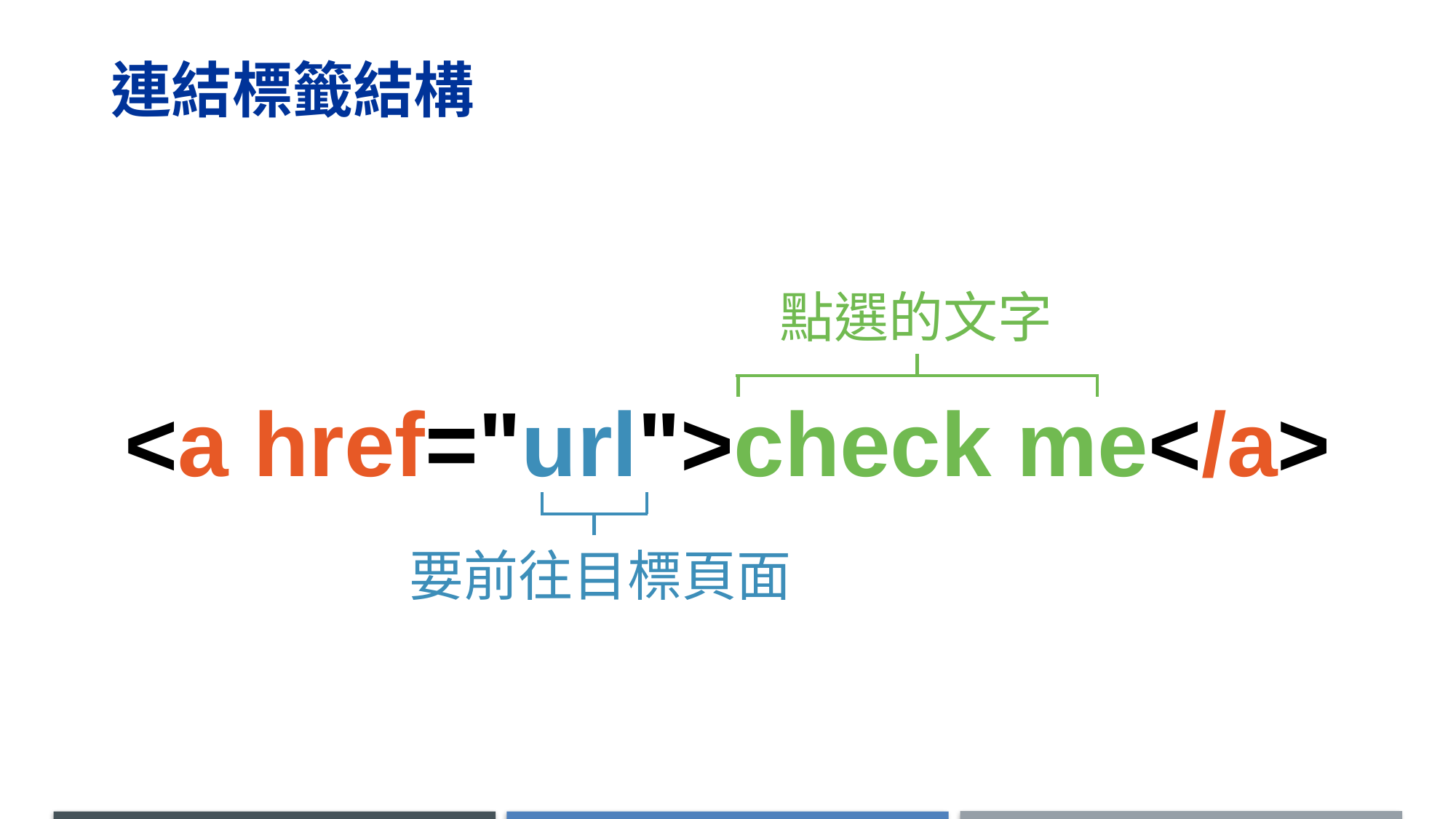

# 連結標籤結構
點選的文字
<a href="url">check me</a>
要前往目標頁面